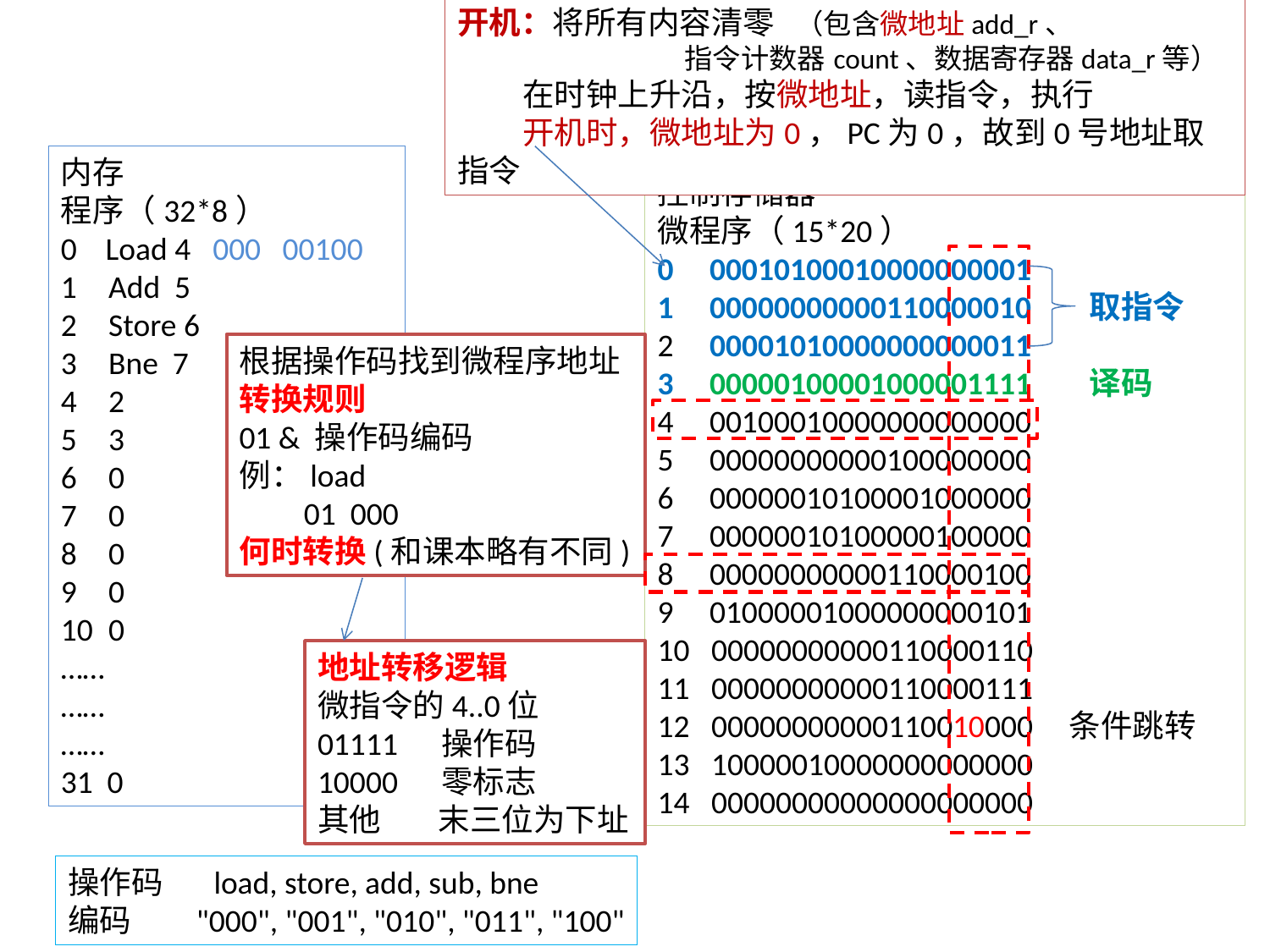

开机：将所有内容清零   （包含微地址add_r、
                                    指令计数器count、数据寄存器data_r等）
        在时钟上升沿，按微地址，读指令，执行
        开机时，微地址为0，PC为0，故到0号地址取指令
内存
程序（32*8）
0    Load 4   000   00100
Add  5
Store 6
Bne  7
2
3
0
0
0
0
0
……
……
……
31  0
控制存储器
微程序（15*20）
0     00010100010000000001
1     00000000000110000010       取指令
2     00001010000000000011
3     00000100001000001111       译码
4     00100010000000000000
5     00000000000100000000
6     00000010100001000000
7     00000010100000100000
8     00000000000110000100
9     01000001000000000101
10   00000000000110000110
11   00000000000110000111
12   00000000000110010000    条件跳转
13   10000010000000000000
14   00000000000000000000

根据操作码找到微程序地址
转换规则
01 & 操作码编码
例：load
         01  000
何时转换(和课本略有不同)

地址转移逻辑
微指令的4..0位
01111     操作码
10000     零标志
其他        末三位为下址
操作码      load, store, add, sub, bne
编码        "000", "001", "010", "011", "100"